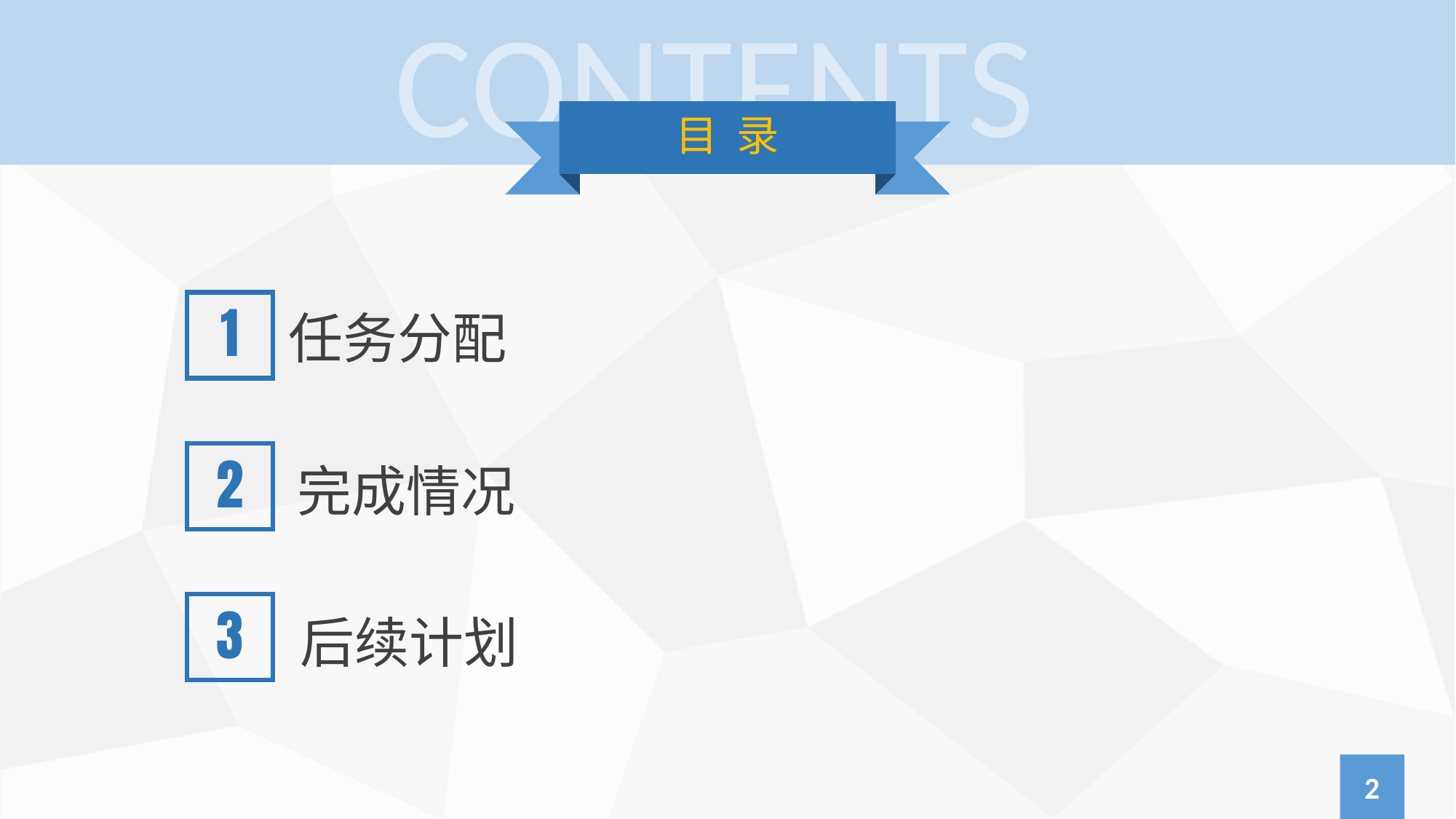

CONTENTS

目  录

1
任务分配

2
 完成情况

3
 后续计划
2